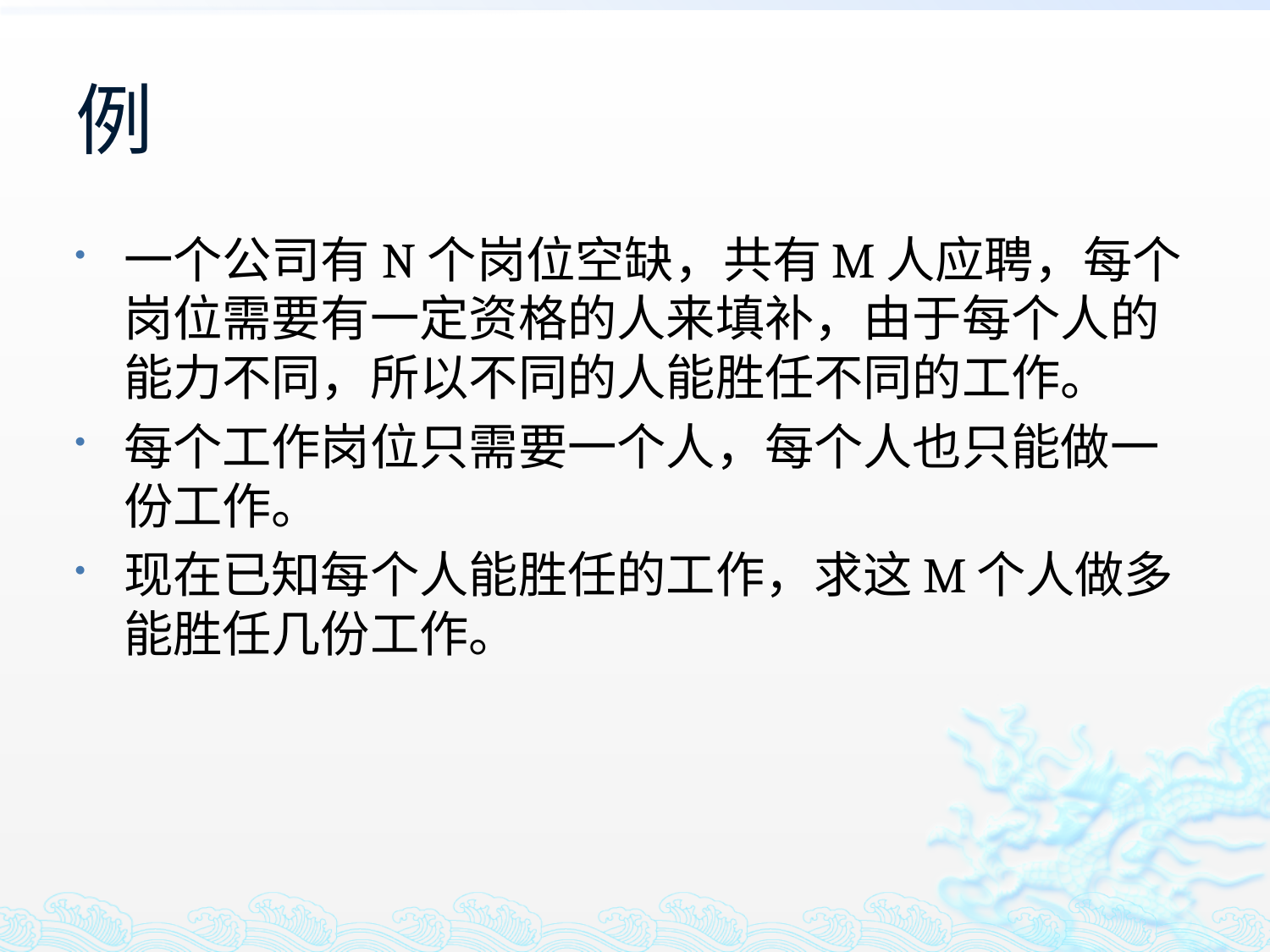

# 例
一个公司有N个岗位空缺，共有M人应聘，每个岗位需要有一定资格的人来填补，由于每个人的能力不同，所以不同的人能胜任不同的工作。
每个工作岗位只需要一个人，每个人也只能做一份工作。
现在已知每个人能胜任的工作，求这M个人做多能胜任几份工作。